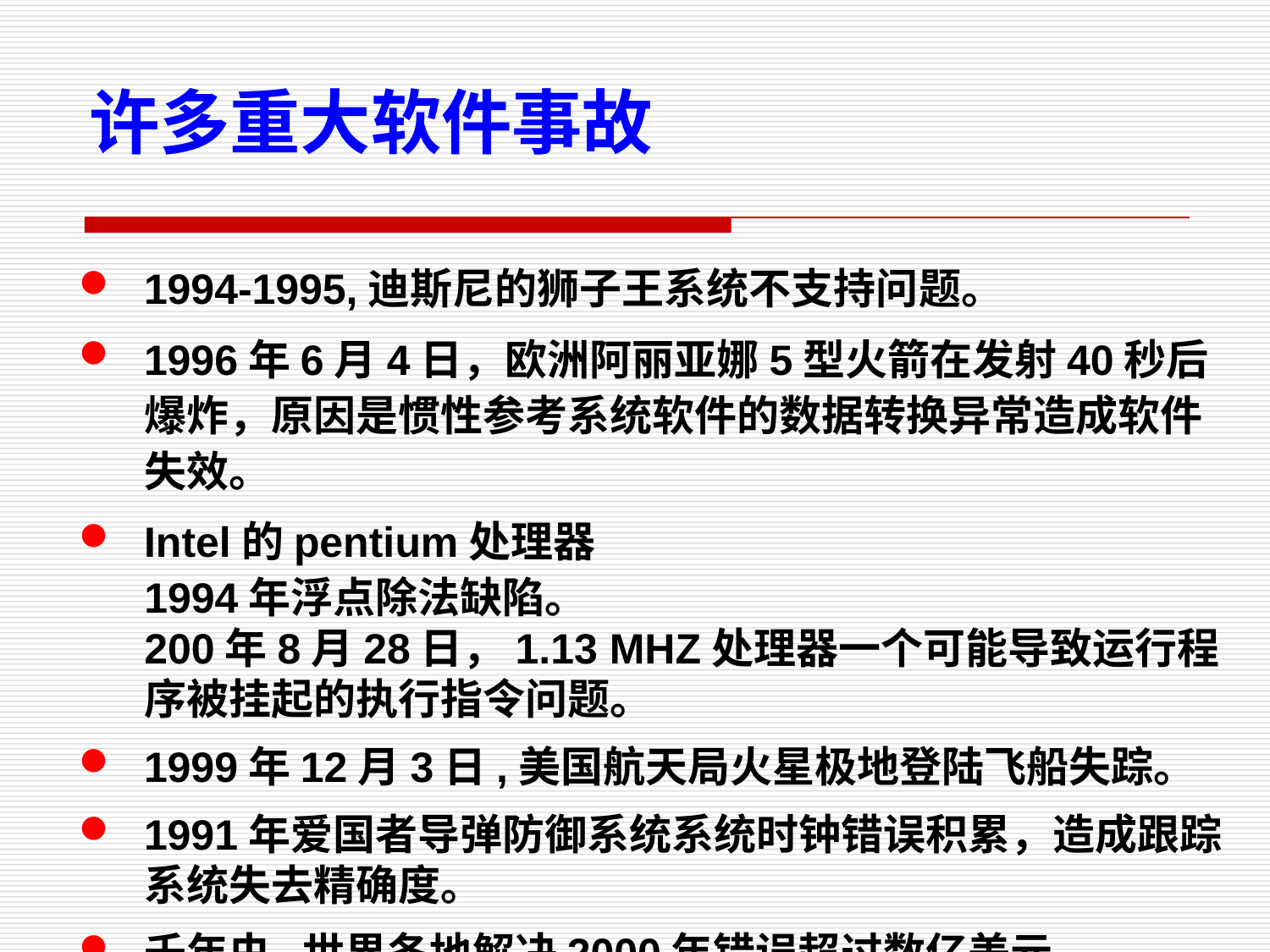

许多重大软件事故
1994-1995,迪斯尼的狮子王系统不支持问题。
1996年6月4日，欧洲阿丽亚娜5型火箭在发射40秒后爆炸，原因是惯性参考系统软件的数据转换异常造成软件失效。
Intel的pentium处理器
1994年浮点除法缺陷。
200年8月28日，1.13 MHZ处理器一个可能导致运行程序被挂起的执行指令问题。
1999年12月3日,美国航天局火星极地登陆飞船失踪。
1991年爱国者导弹防御系统系统时钟错误积累，造成跟踪系统失去精确度。
千年虫,世界各地解决2000年错误超过数亿美元。